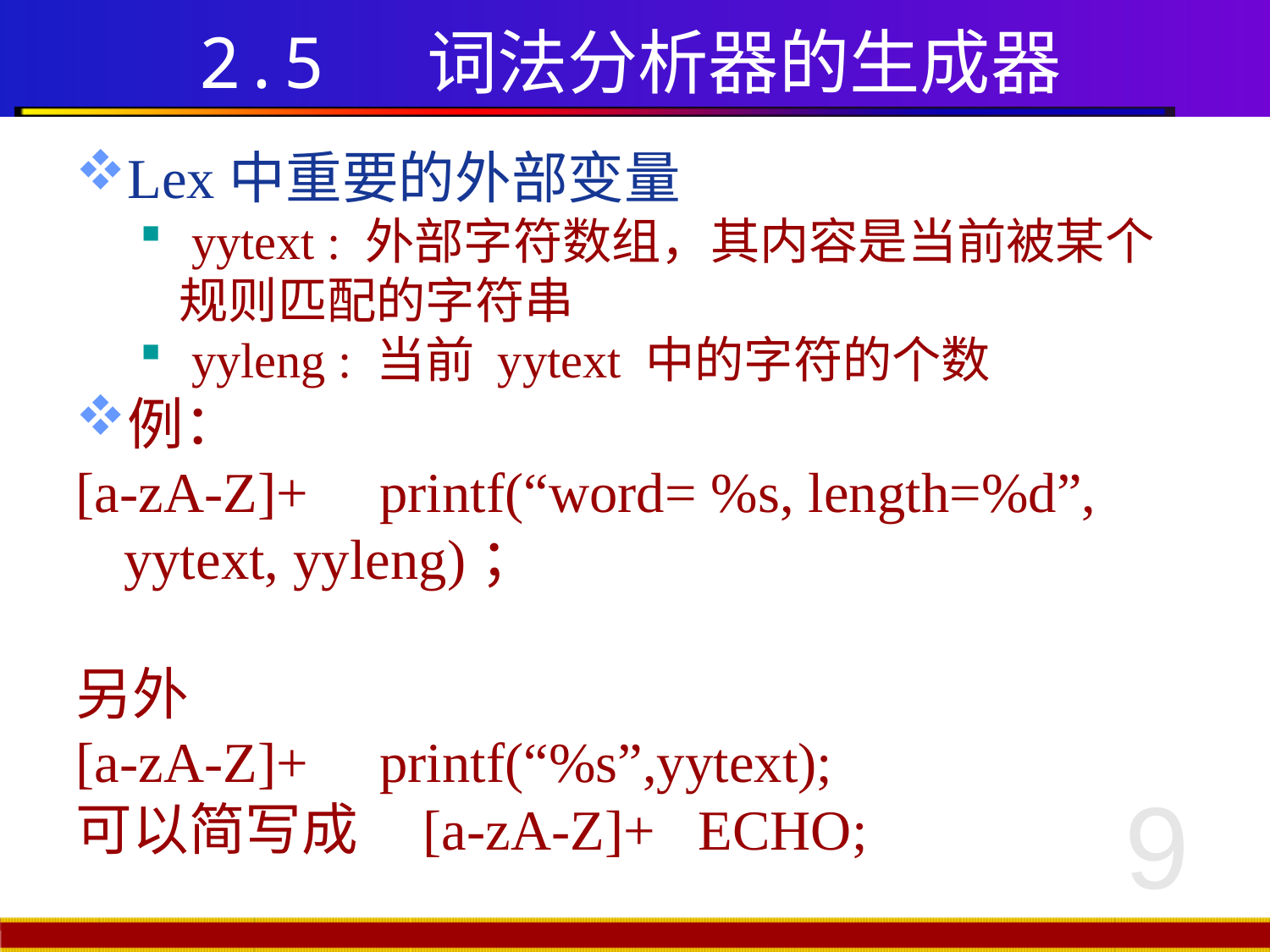

# 2.5  词法分析器的生成器
Lex中重要的外部变量
 yytext : 外部字符数组，其内容是当前被某个规则匹配的字符串
 yyleng : 当前 yytext 中的字符的个数
例：
[a-zA-Z]+     printf(“word= %s, length=%d”, yytext, yyleng)；

另外
[a-zA-Z]+     printf(“%s”,yytext);
可以简写成    [a-zA-Z]+   ECHO;
9